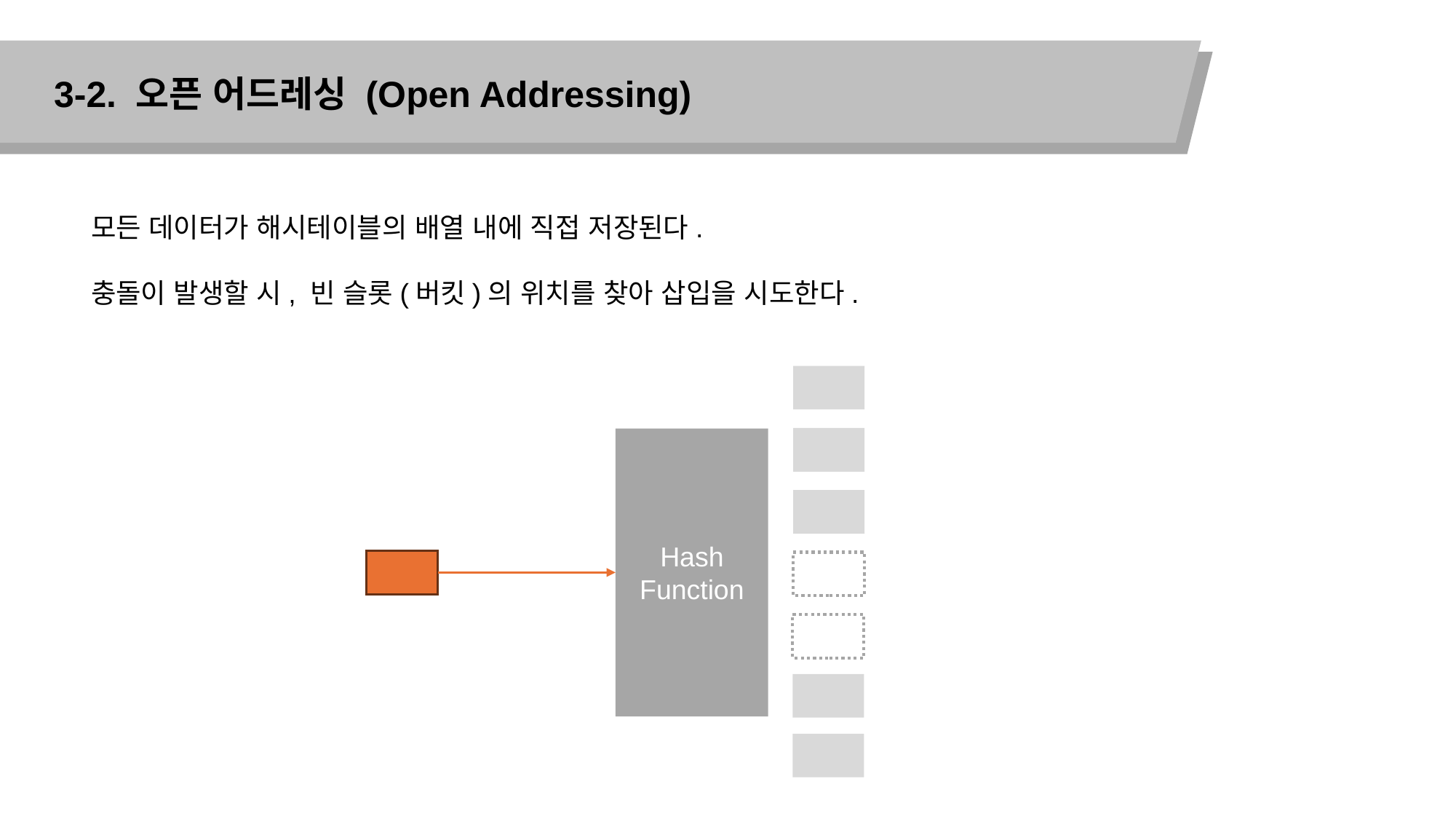

3-2. 오픈 어드레싱 (Open Addressing)
모든 데이터가 해시테이블의 배열 내에 직접 저장된다.

충돌이 발생할 시, 빈 슬롯(버킷)의 위치를 찾아 삽입을 시도한다.

Hash Function